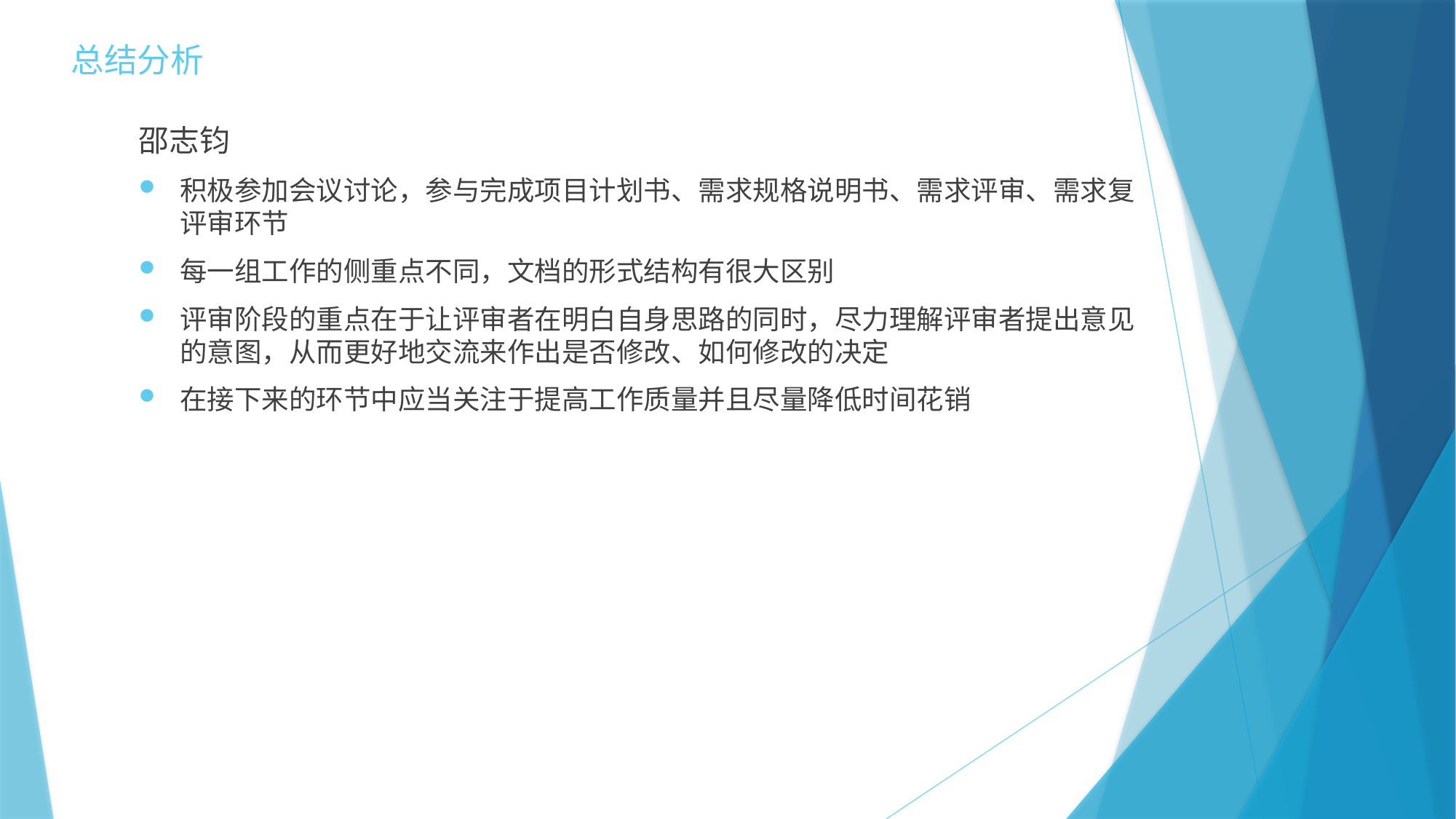

# 总结分析
邵志钧
积极参加会议讨论，参与完成项目计划书、需求规格说明书、需求评审、需求复评审环节
每一组工作的侧重点不同，文档的形式结构有很大区别
评审阶段的重点在于让评审者在明白自身思路的同时，尽力理解评审者提出意见的意图，从而更好地交流来作出是否修改、如何修改的决定
在接下来的环节中应当关注于提高工作质量并且尽量降低时间花销